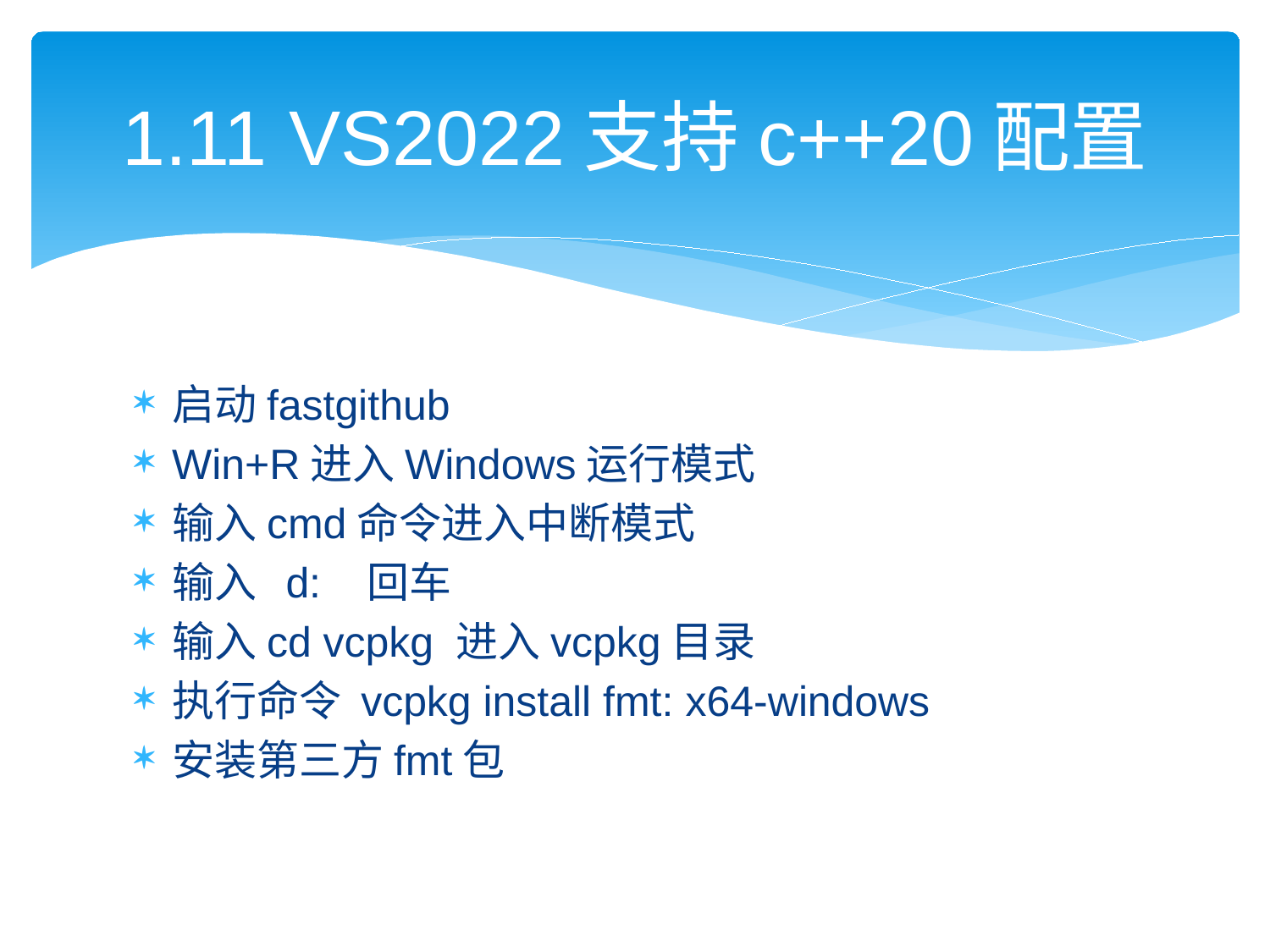

# 1.11 VS2022支持c++20配置
启动fastgithub
Win+R进入Windows运行模式
输入cmd命令进入中断模式
输入  d:   回车
输入cd vcpkg 进入vcpkg目录
执行命令 vcpkg install fmt: x64-windows
安装第三方fmt包